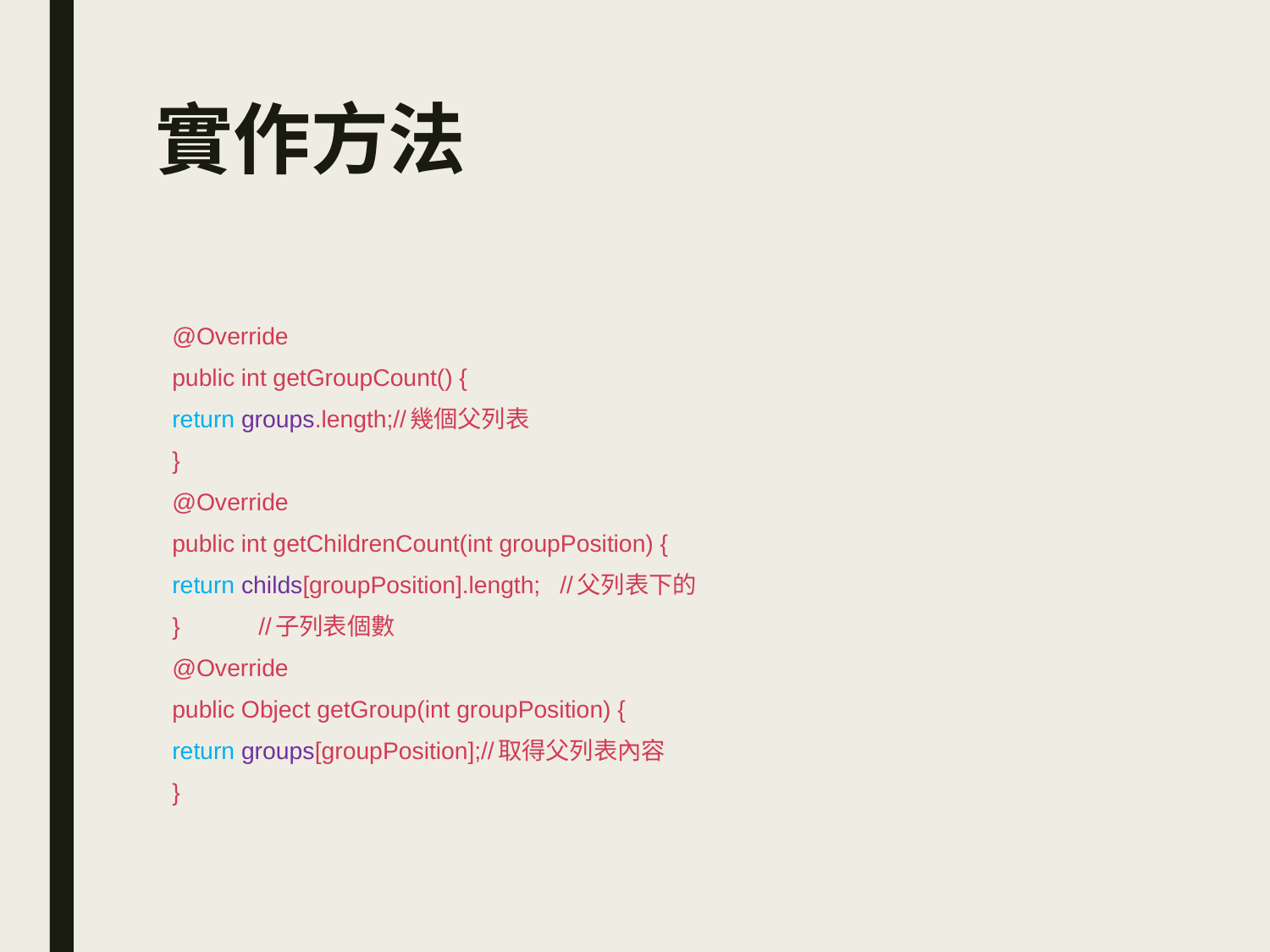

# 實作方法
@Override
public int getGroupCount() {
	return groups.length;//幾個父列表
}
@Override
public int getChildrenCount(int groupPosition) {
	return childs[groupPosition].length;   //父列表下的
} 						//子列表個數
@Override
public Object getGroup(int groupPosition) {
	return groups[groupPosition];//取得父列表內容
}